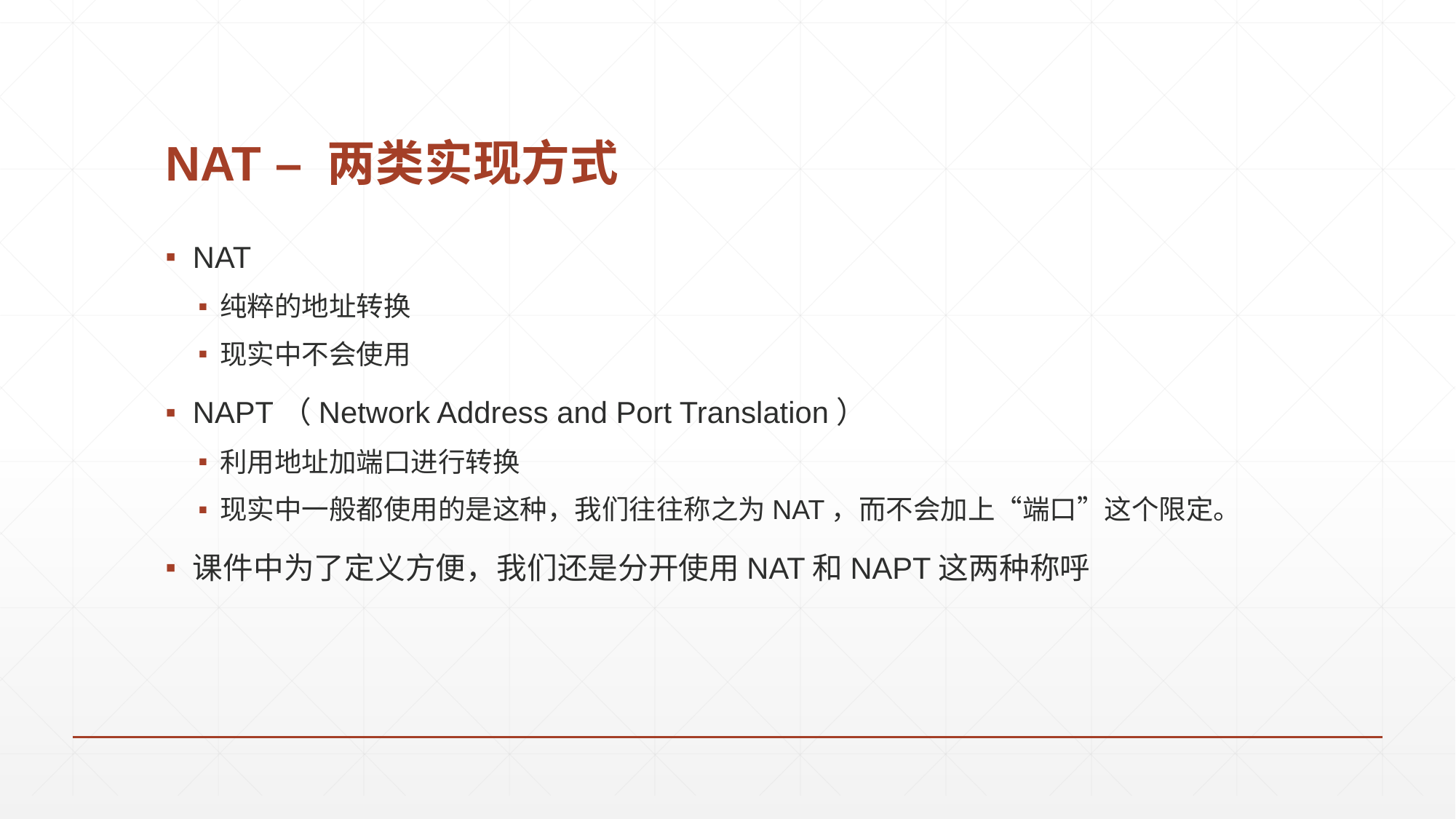

# NAT – 两类实现方式
NAT
纯粹的地址转换
现实中不会使用
NAPT（Network Address and Port Translation）
利用地址加端口进行转换
现实中一般都使用的是这种，我们往往称之为NAT，而不会加上“端口”这个限定。
课件中为了定义方便，我们还是分开使用NAT和NAPT这两种称呼